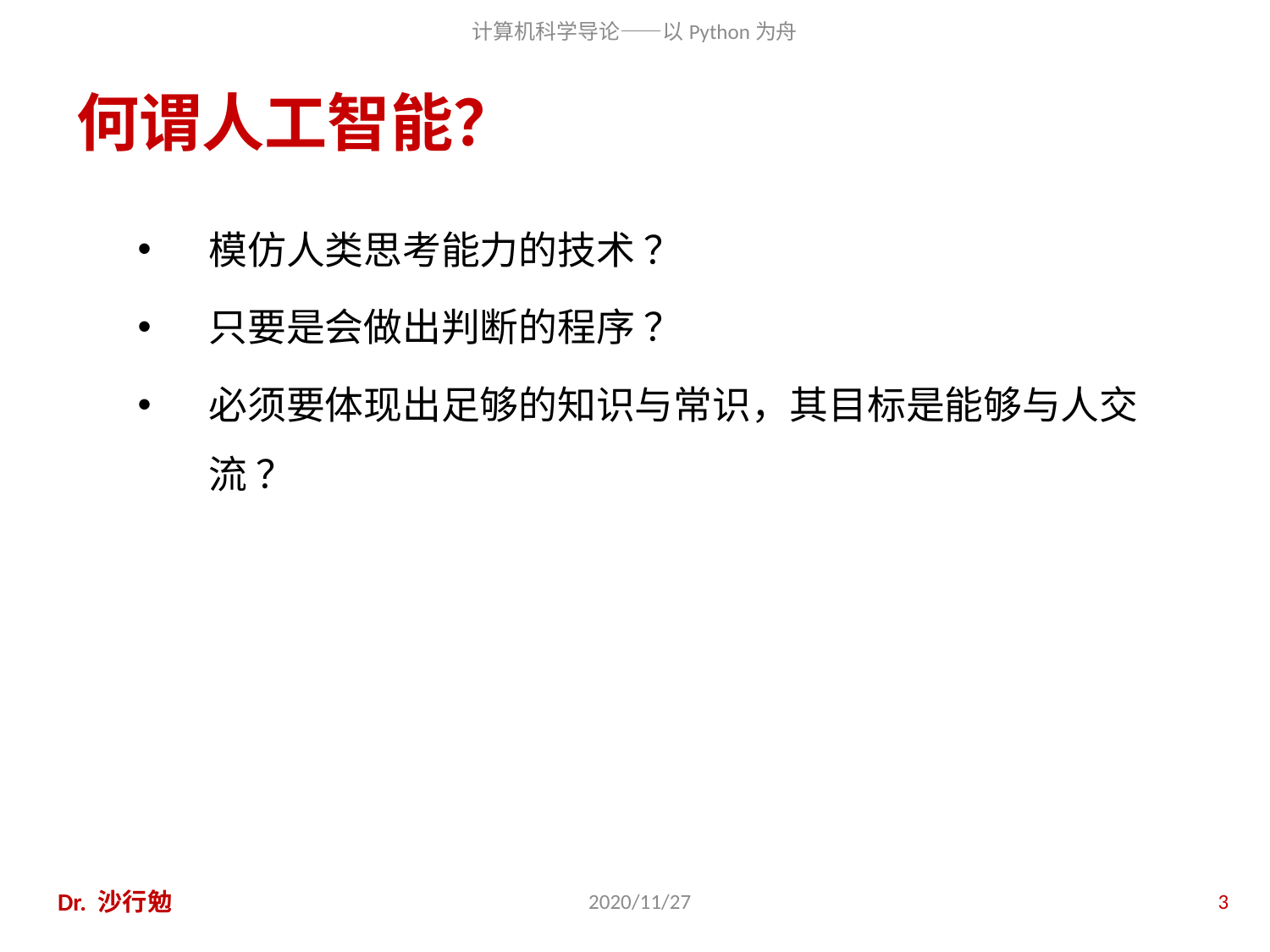

# 何谓人工智能？
模仿人类思考能力的技术 ？
只要是会做出判断的程序 ？
必须要体现出足够的知识与常识，其目标是能够与人交流 ？
Dr. 沙行勉
2020/11/27
3